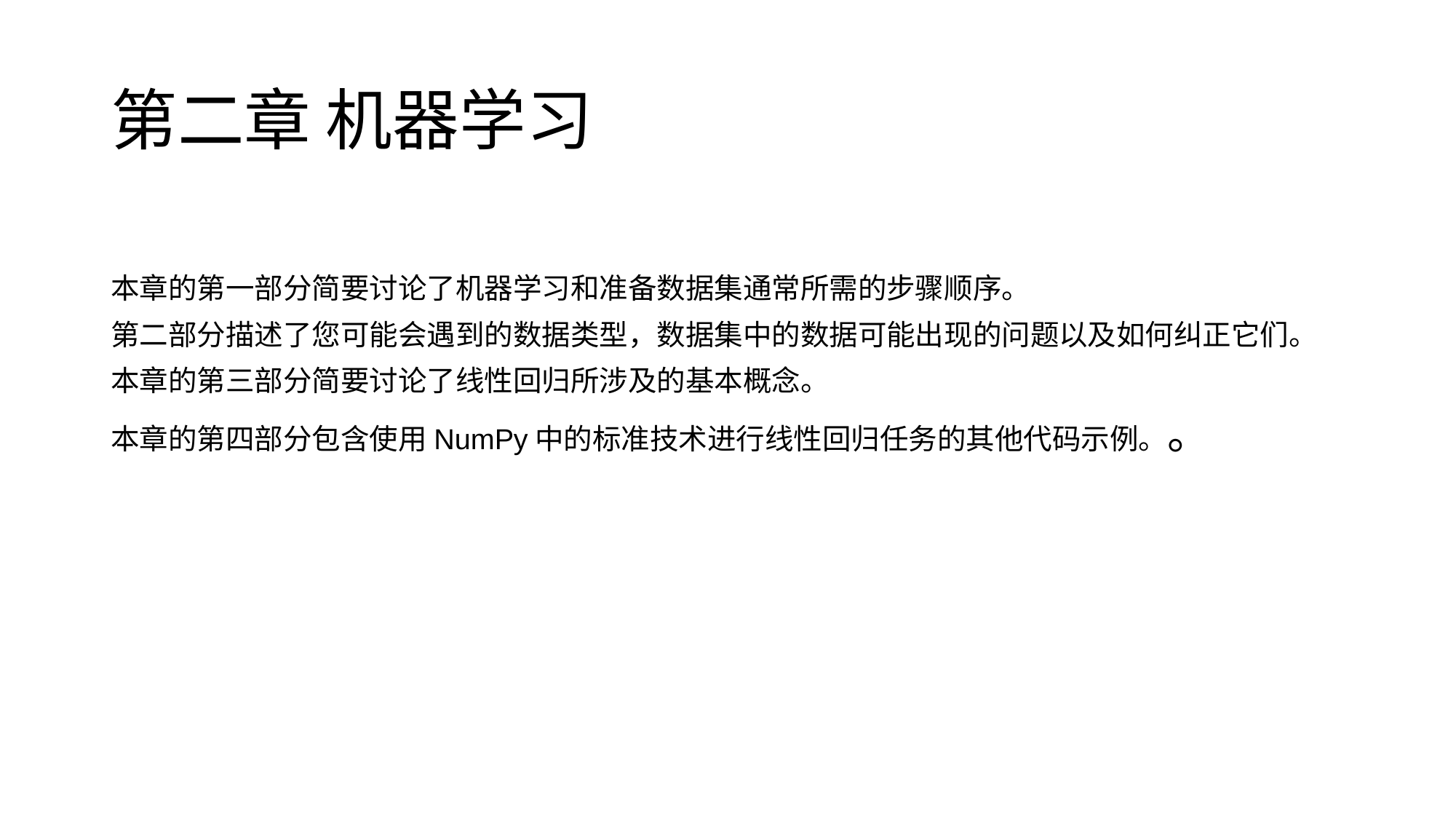

# 第二章 机器学习
本章的第一部分简要讨论了机器学习和准备数据集通常所需的步骤顺序。
第二部分描述了您可能会遇到的数据类型，数据集中的数据可能出现的问题以及如何纠正它们。
本章的第三部分简要讨论了线性回归所涉及的基本概念。
本章的第四部分包含使用NumPy中的标准技术进行线性回归任务的其他代码示例。。